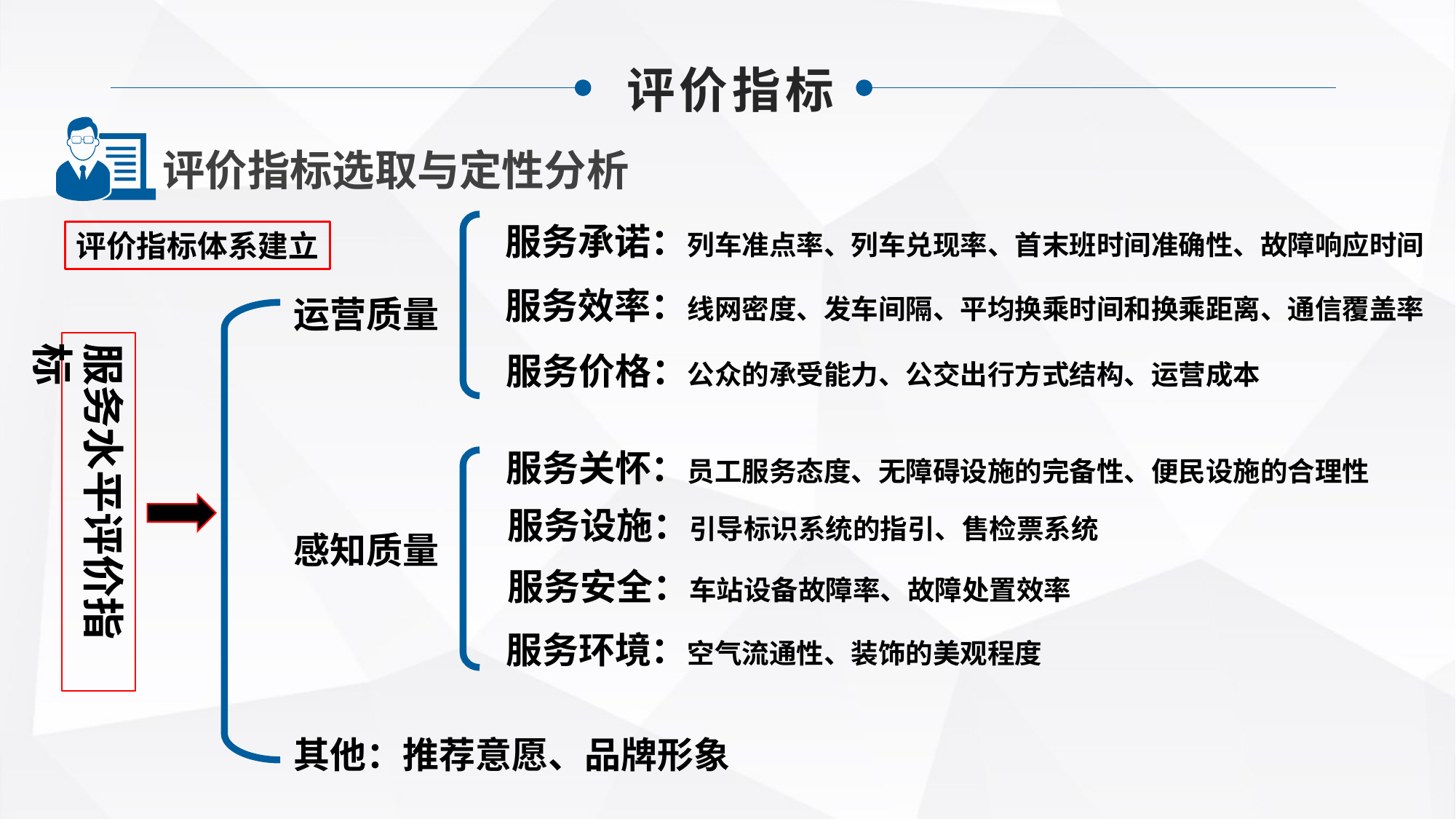

评价指标

评价指标选取与定性分析
服务承诺：列车准点率、列车兑现率、首末班时间准确性、故障响应时间

评价指标体系建立
服务效率：线网密度、发车间隔、平均换乘时间和换乘距离、通信覆盖率
运营质量

服务水平评价指标
服务价格：公众的承受能力、公交出行方式结构、运营成本
服务关怀：员工服务态度、无障碍设施的完备性、便民设施的合理性

服务设施：引导标识系统的指引、售检票系统
感知质量
服务安全：车站设备故障率、故障处置效率
服务环境：空气流通性、装饰的美观程度
其他：推荐意愿、品牌形象